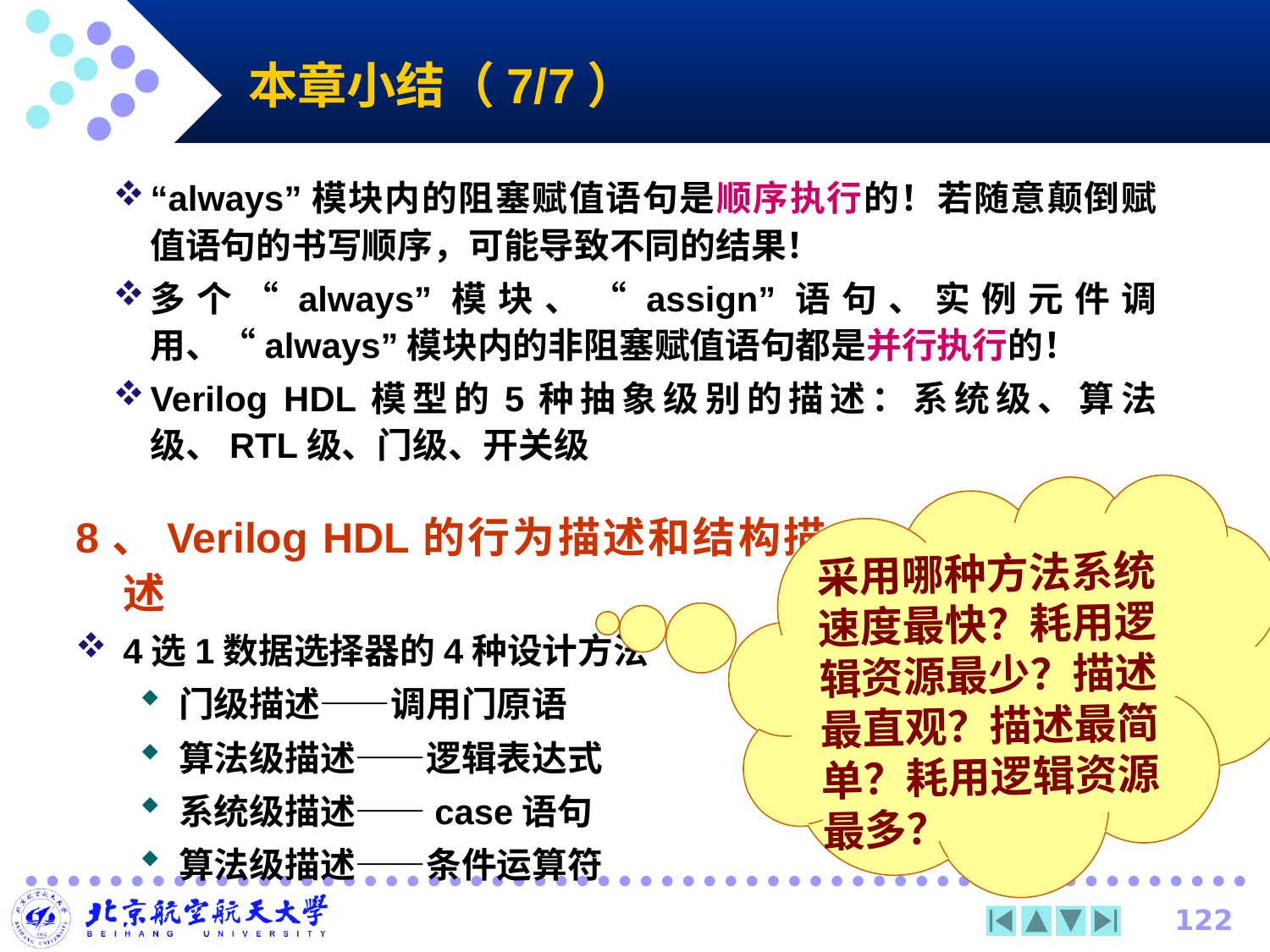

# 本章小结（7/7）
“always”模块内的阻塞赋值语句是顺序执行的！若随意颠倒赋值语句的书写顺序，可能导致不同的结果！
多个“always”模块、“assign”语句、实例元件调用、“always”模块内的非阻塞赋值语句都是并行执行的！
Verilog HDL模型的5种抽象级别的描述：系统级、算法级、RTL级、门级、开关级
采用哪种方法系统速度最快？耗用逻辑资源最少？描述最直观？描述最简单？耗用逻辑资源最多？
8、Verilog HDL的行为描述和结构描述
4选1数据选择器的4种设计方法
门级描述——调用门原语
算法级描述——逻辑表达式
系统级描述——case语句
算法级描述——条件运算符
122